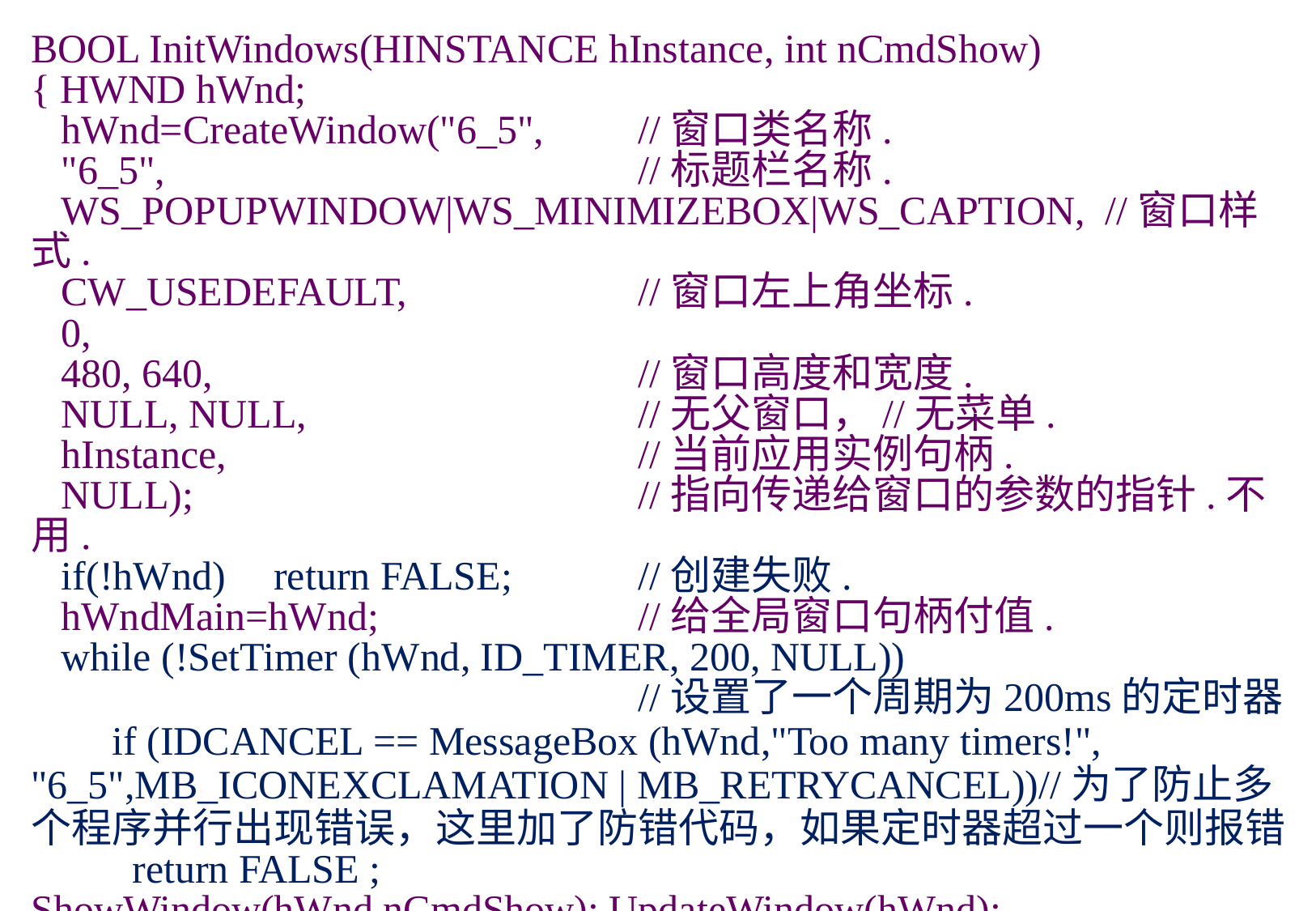

BOOL InitWindows(HINSTANCE hInstance, int nCmdShow)
{ HWND hWnd;
   hWnd=CreateWindow("6_5",	//窗口类名称.
   "6_5",				//标题栏名称.
   WS_POPUPWINDOW|WS_MINIMIZEBOX|WS_CAPTION,  //窗口样式.
   CW_USEDEFAULT,		//窗口左上角坐标.
   0,
   480, 640,				//窗口高度和宽度.
   NULL, NULL, 			//无父窗口，//无菜单.
   hInstance,				//当前应用实例句柄.
   NULL);				//指向传递给窗口的参数的指针.不用.
   if(!hWnd)	return FALSE;		//创建失败.
   hWndMain=hWnd;			//给全局窗口句柄付值.
   while (!SetTimer (hWnd, ID_TIMER, 200, NULL))
					//设置了一个周期为200ms的定时器
        if (IDCANCEL == MessageBox (hWnd,"Too many timers!", "6_5",MB_ICONEXCLAMATION | MB_RETRYCANCEL))//为了防止多个程序并行出现错误，这里加了防错代码，如果定时器超过一个则报错
          return FALSE ;
ShowWindow(hWnd,nCmdShow); UpdateWindow(hWnd);
return TRUE;}